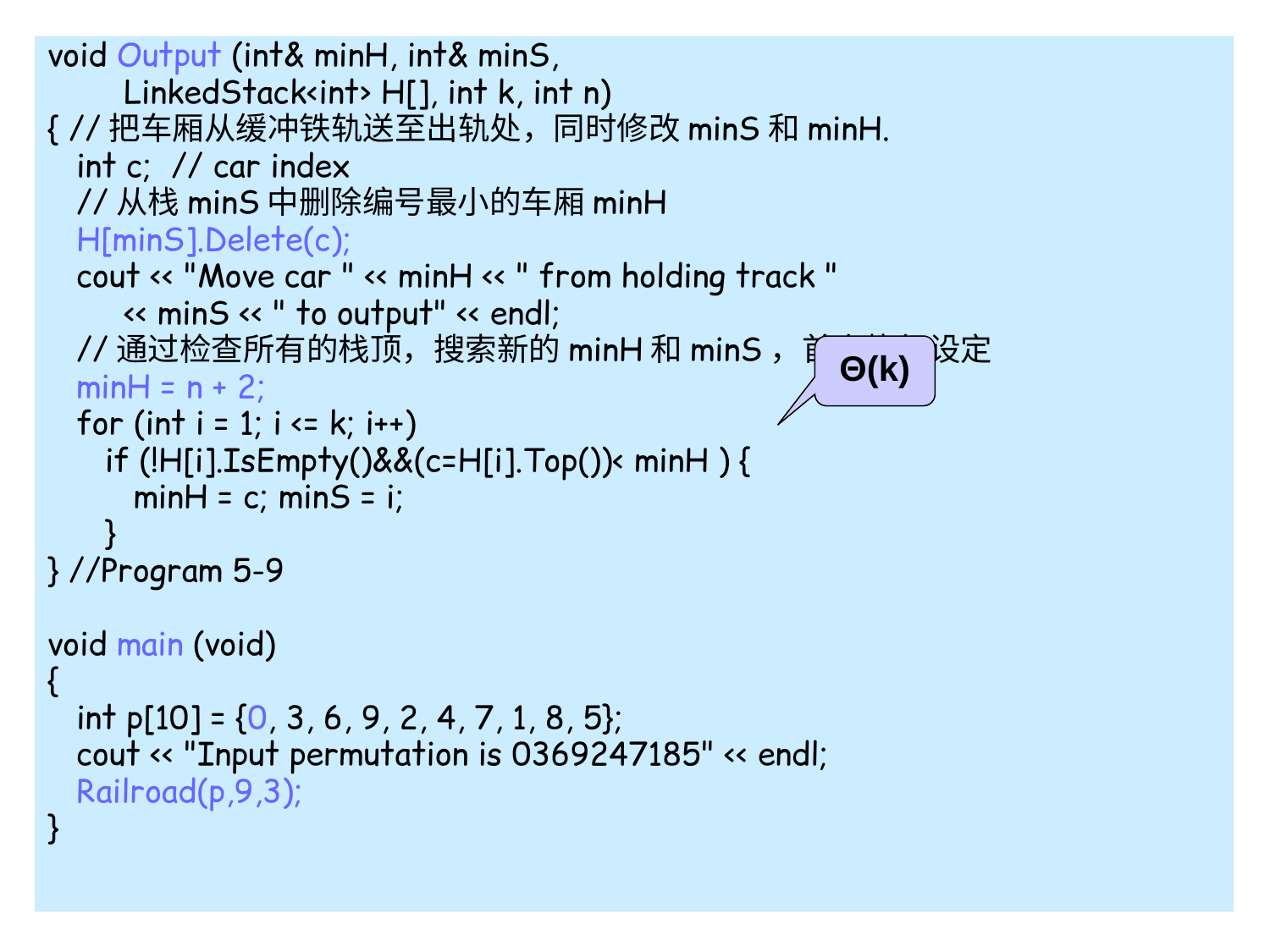

void Output (int& minH, int& minS,
        LinkedStack<int> H[], int k, int n)
{ //把车厢从缓冲铁轨送至出轨处，同时修改minS和minH.
   int c;  // car index
   //从栈minS中删除编号最小的车厢minH
   H[minS].Delete(c);
   cout << "Move car " << minH << " from holding track "
        << minS << " to output" << endl;
   //通过检查所有的栈顶，搜索新的minH和minS，首次执行设定
   minH = n + 2;
   for (int i = 1; i <= k; i++)
      if (!H[i].IsEmpty()&&(c=H[i].Top())< minH ) {
         minH = c; minS = i;
      }
} //Program 5-9

void main (void)
{
   int p[10] = {0, 3, 6, 9, 2, 4, 7, 1, 8, 5};
   cout << "Input permutation is 0369247185" << endl;
   Railroad(p,9,3);
}
# 5.4.3  火车车厢重排
Θ(k)

36